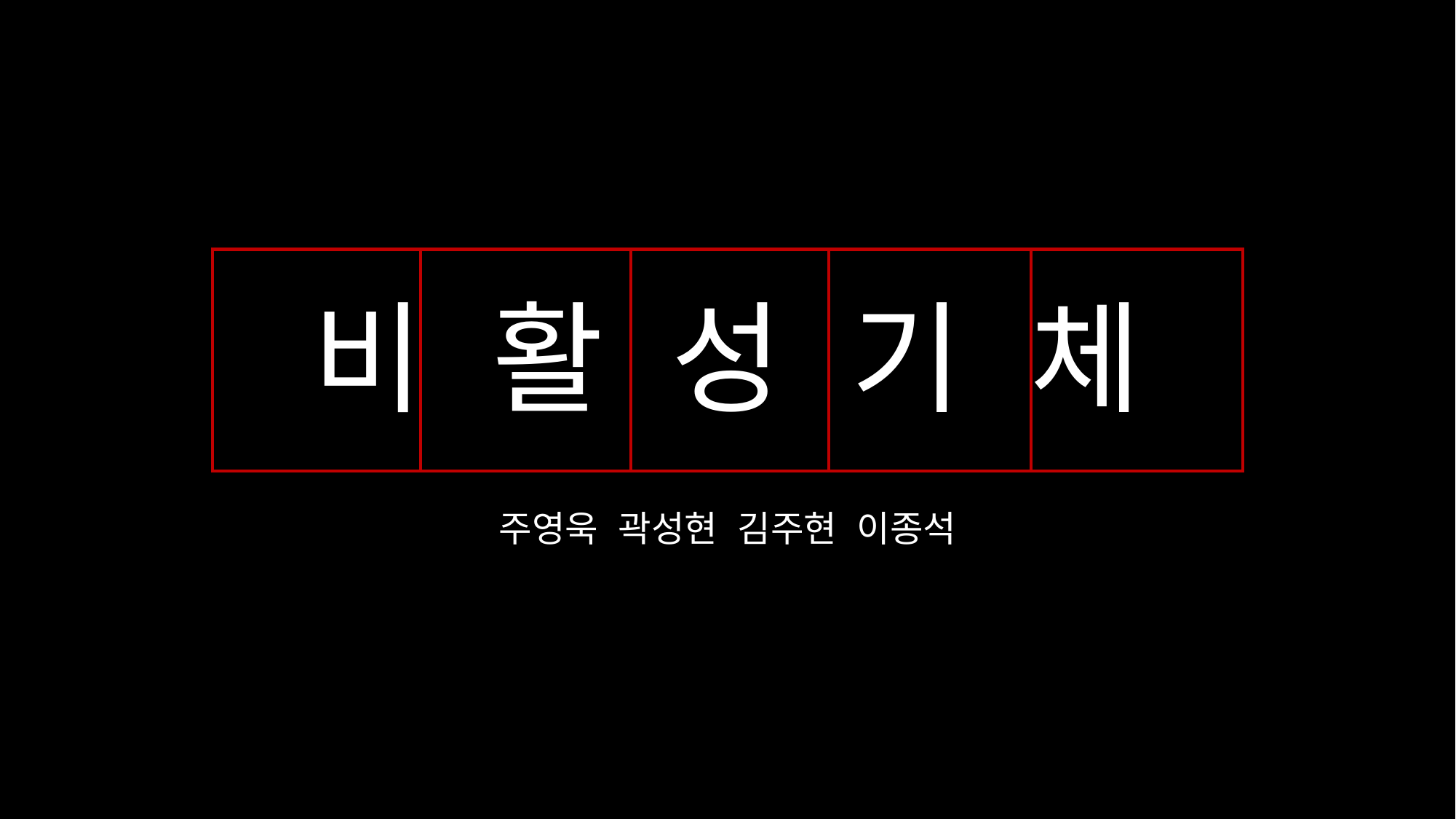

# 비  활  성  기  체
주영욱  곽성현  김주현  이종석